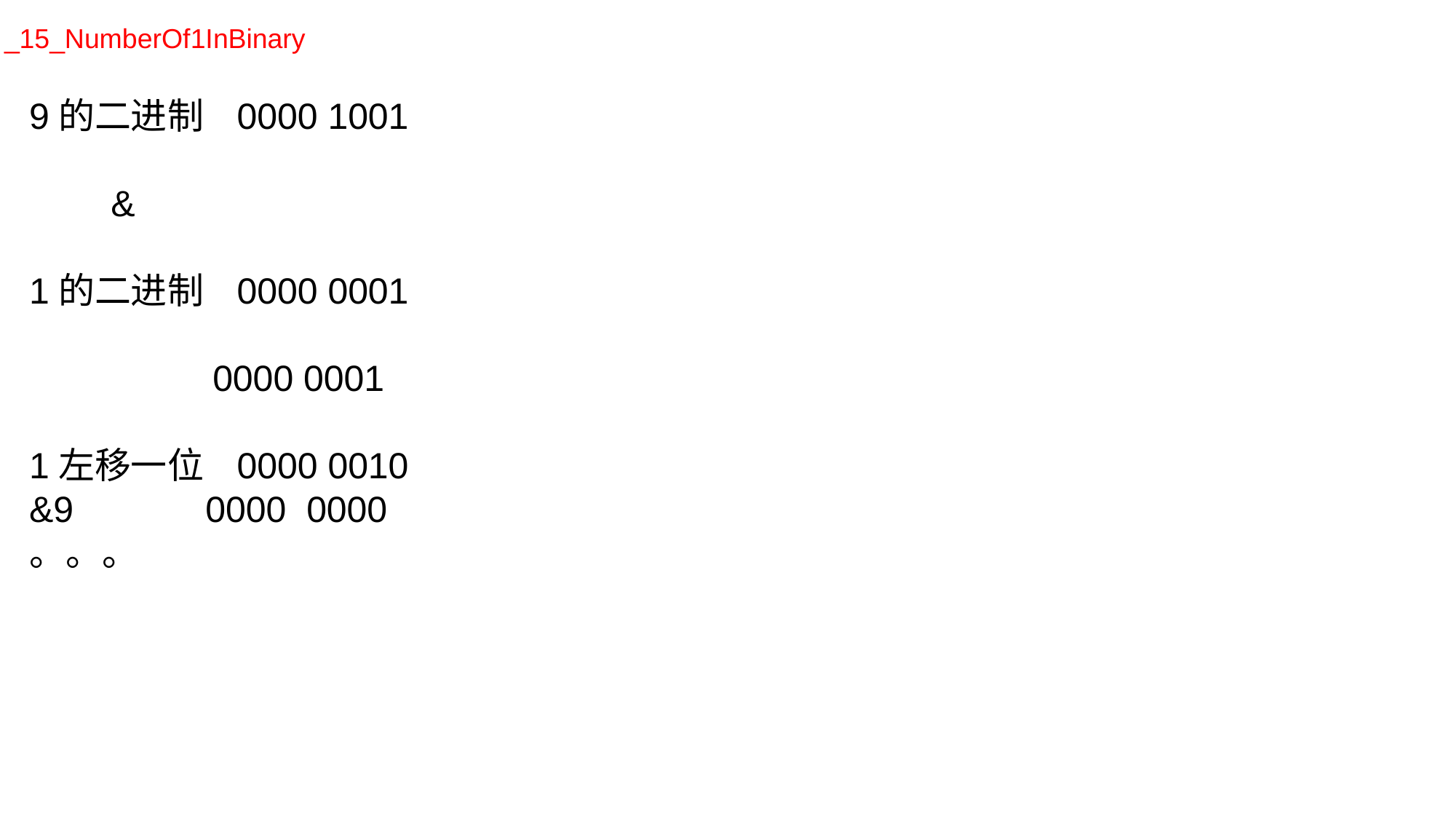

_15_NumberOf1InBinary
9的二进制   0000 1001

        &

1的二进制   0000 0001

                  0000 0001

1左移一位   0000 0010
&9             0000  0000
。。。